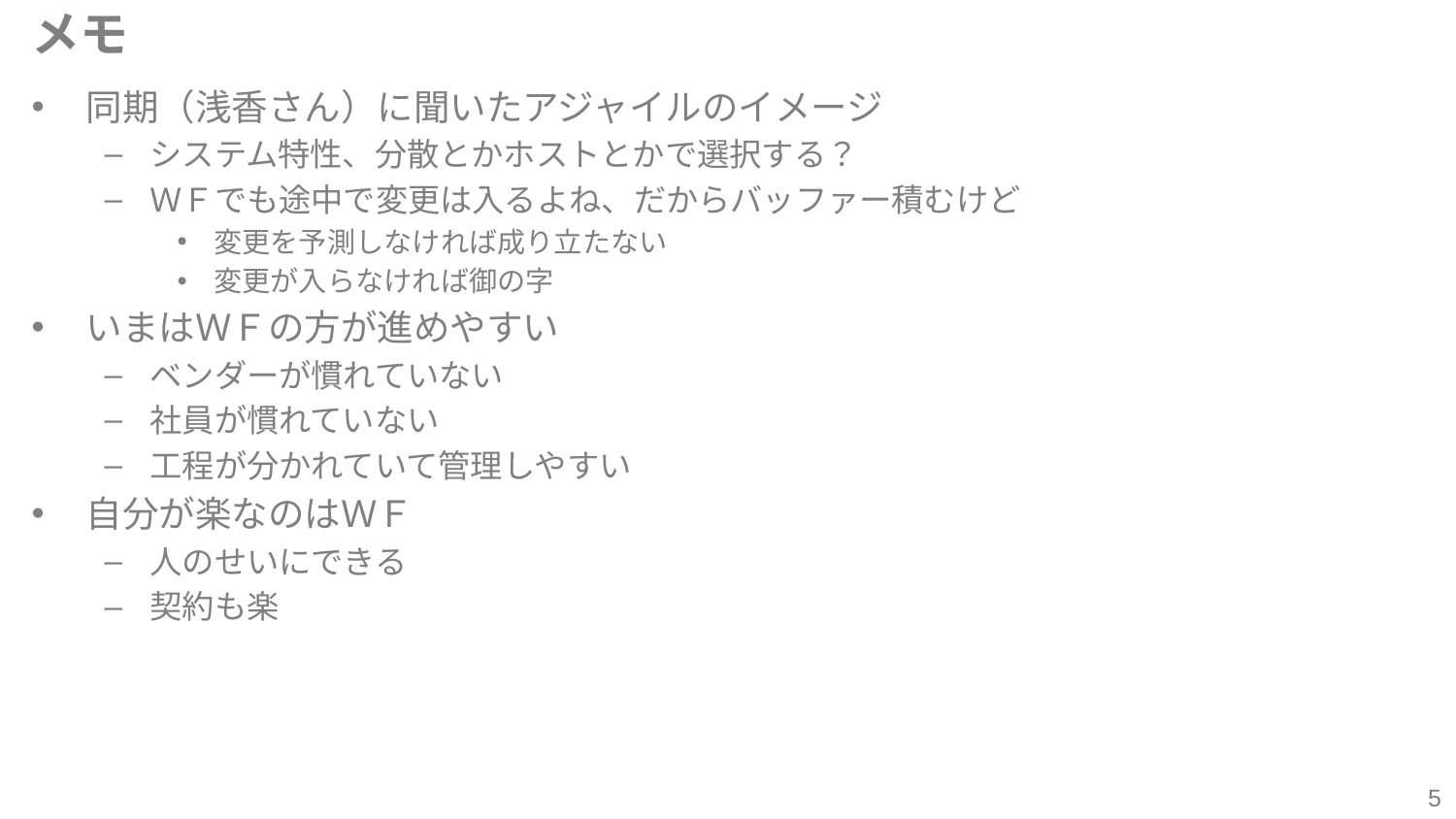

# メモ
同期（浅香さん）に聞いたアジャイルのイメージ
システム特性、分散とかホストとかで選択する？
ＷＦでも途中で変更は入るよね、だからバッファー積むけど
変更を予測しなければ成り立たない
変更が入らなければ御の字
いまはＷＦの方が進めやすい
ベンダーが慣れていない
社員が慣れていない
工程が分かれていて管理しやすい
自分が楽なのはＷＦ
人のせいにできる
契約も楽

5